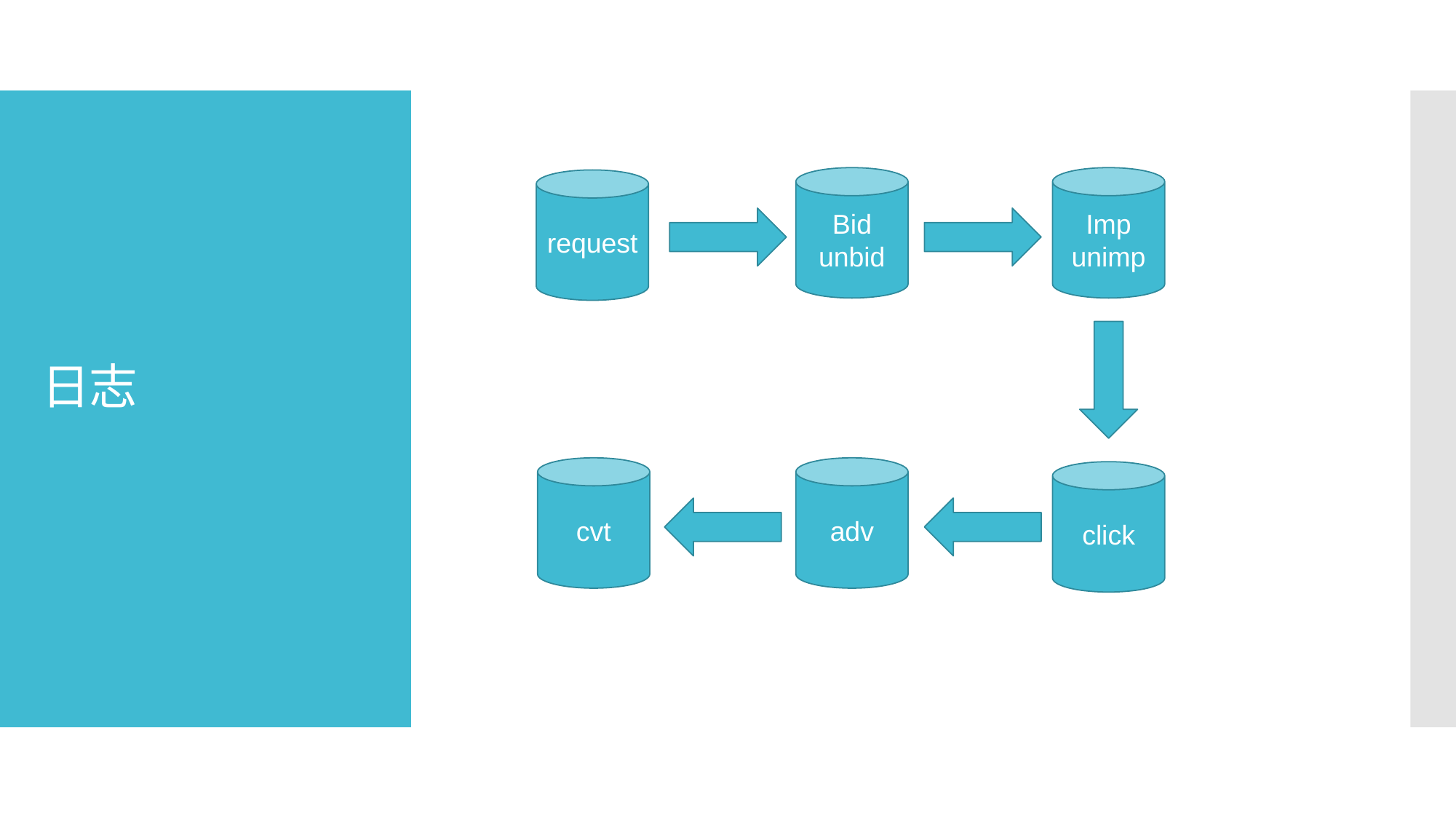

# 日志
Bid
unbid
Imp
unimp
request

cvt
adv
click